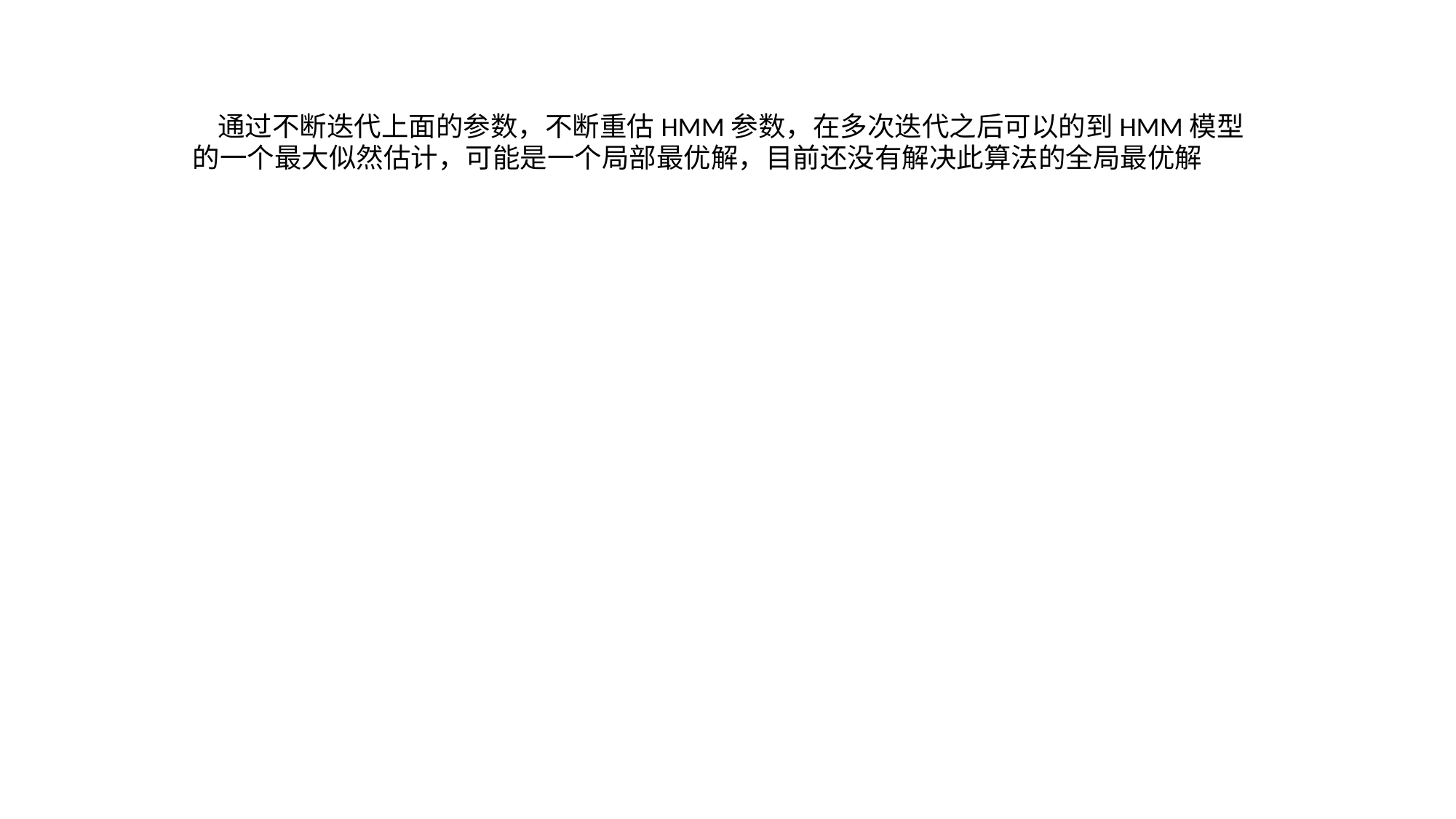

通过不断迭代上面的参数，不断重估HMM参数，在多次迭代之后可以的到HMM模型的一个最大似然估计，可能是一个局部最优解，目前还没有解决此算法的全局最优解